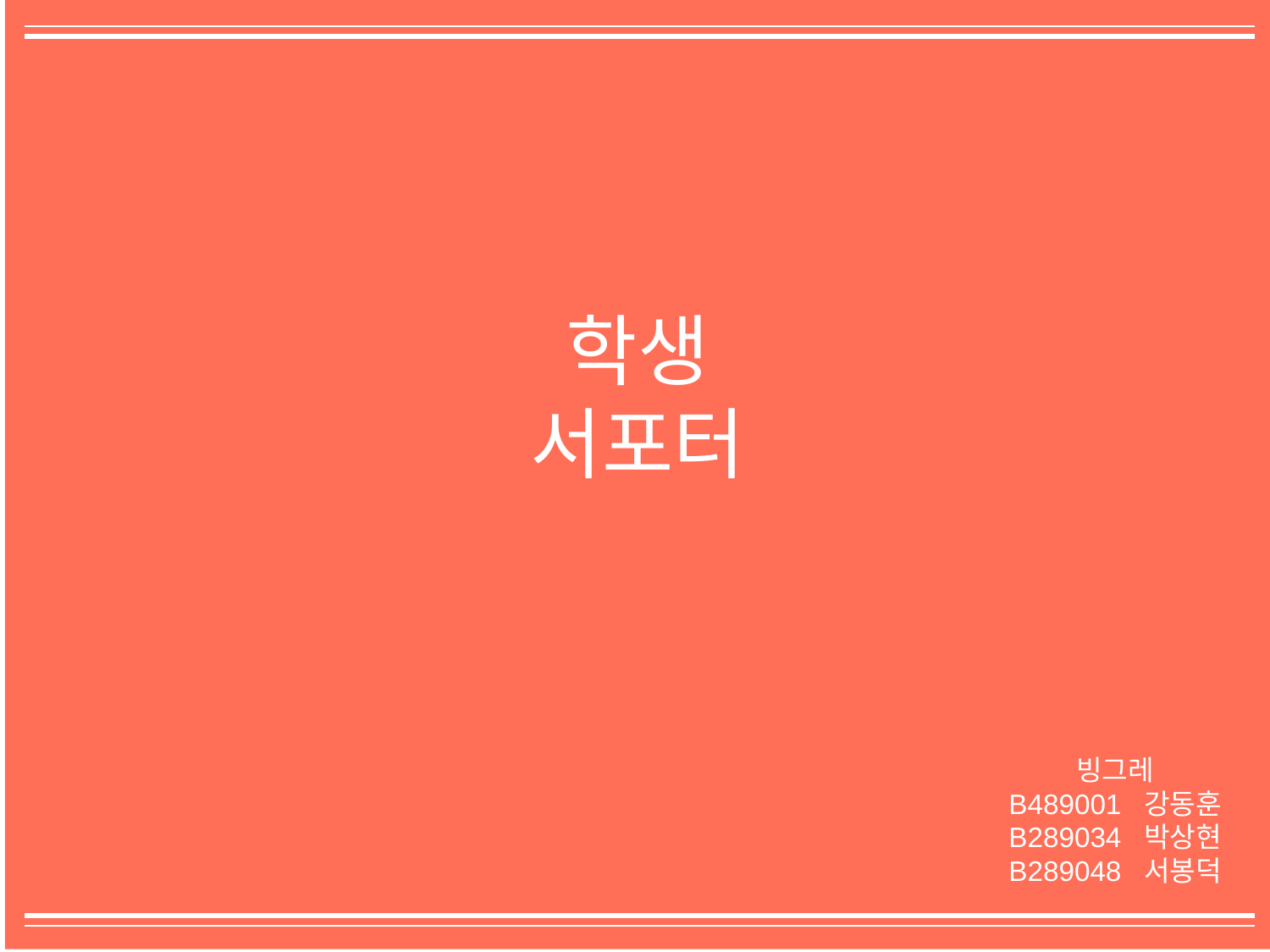

학생
서포터
빙그레
B489001  강동훈
B289034  박상현
B289048  서봉덕